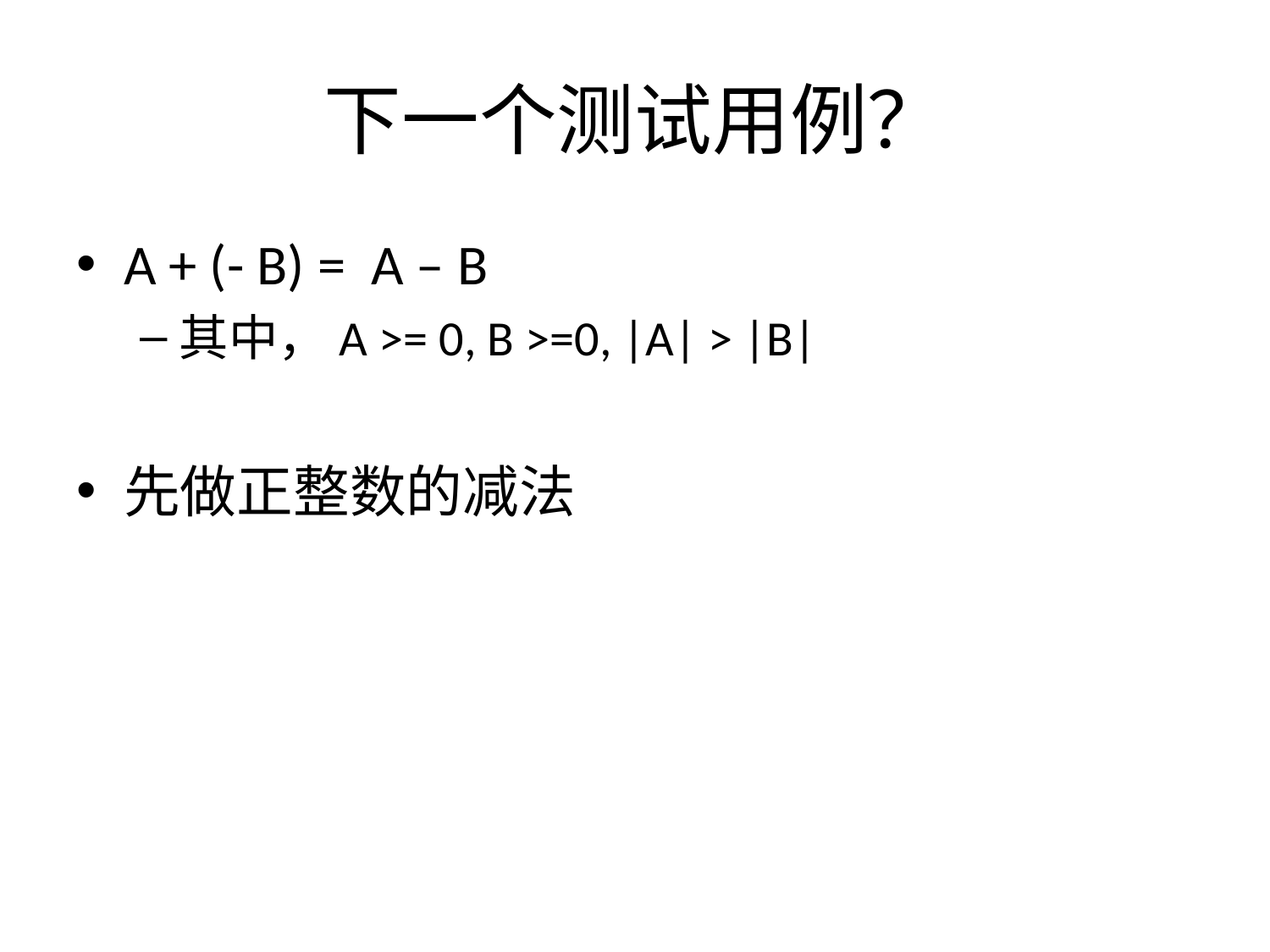

# 下一个测试用例？
A + (- B) =  A – B
其中，A >= 0, B >=0, |A| > |B|

先做正整数的减法